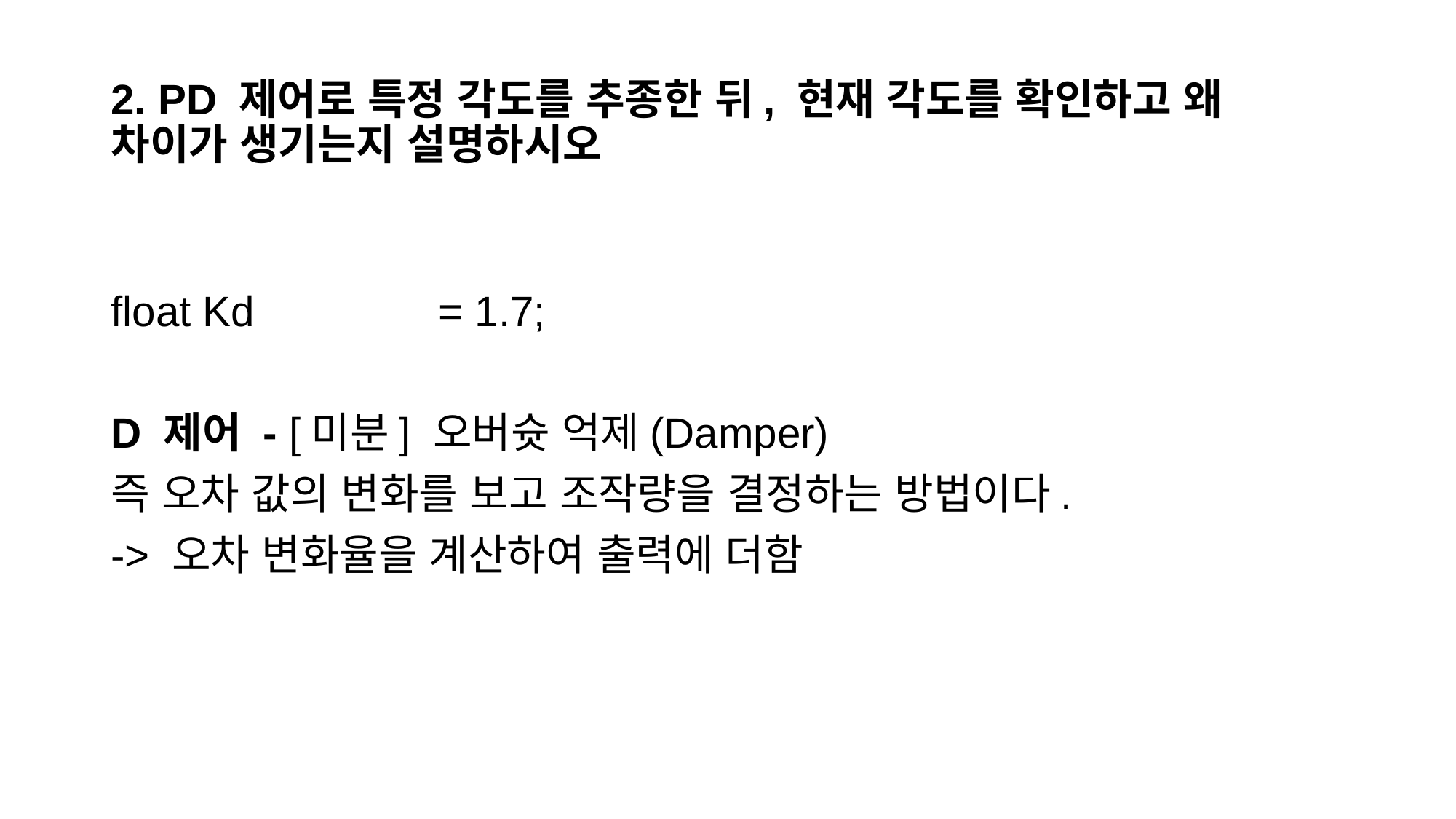

2. PD 제어로 특정 각도를 추종한 뒤, 현재 각도를 확인하고 왜 차이가 생기는지 설명하시오

float Kd		= 1.7;

D 제어 - [미분] 오버슛 억제(Damper)
즉 오차 값의 변화를 보고 조작량을 결정하는 방법이다.
-> 오차 변화율을 계산하여 출력에 더함